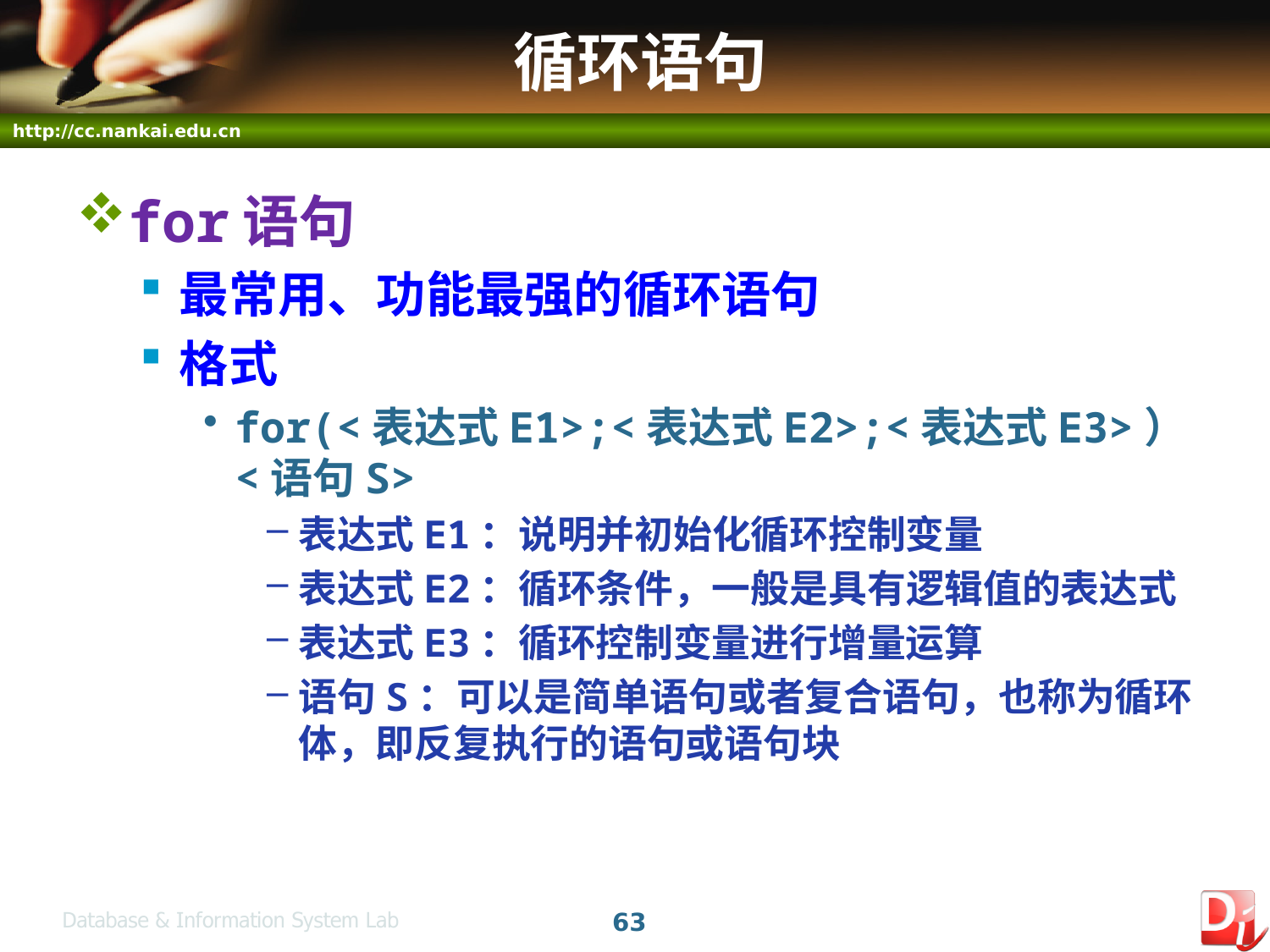

# 循环语句
for语句
最常用、功能最强的循环语句
格式
for(<表达式E1>;<表达式E2>;<表达式E3>）<语句S>
表达式E1：说明并初始化循环控制变量
表达式E2：循环条件，一般是具有逻辑值的表达式
表达式E3：循环控制变量进行增量运算
语句S：可以是简单语句或者复合语句，也称为循环体，即反复执行的语句或语句块
63
Database & Information System Lab